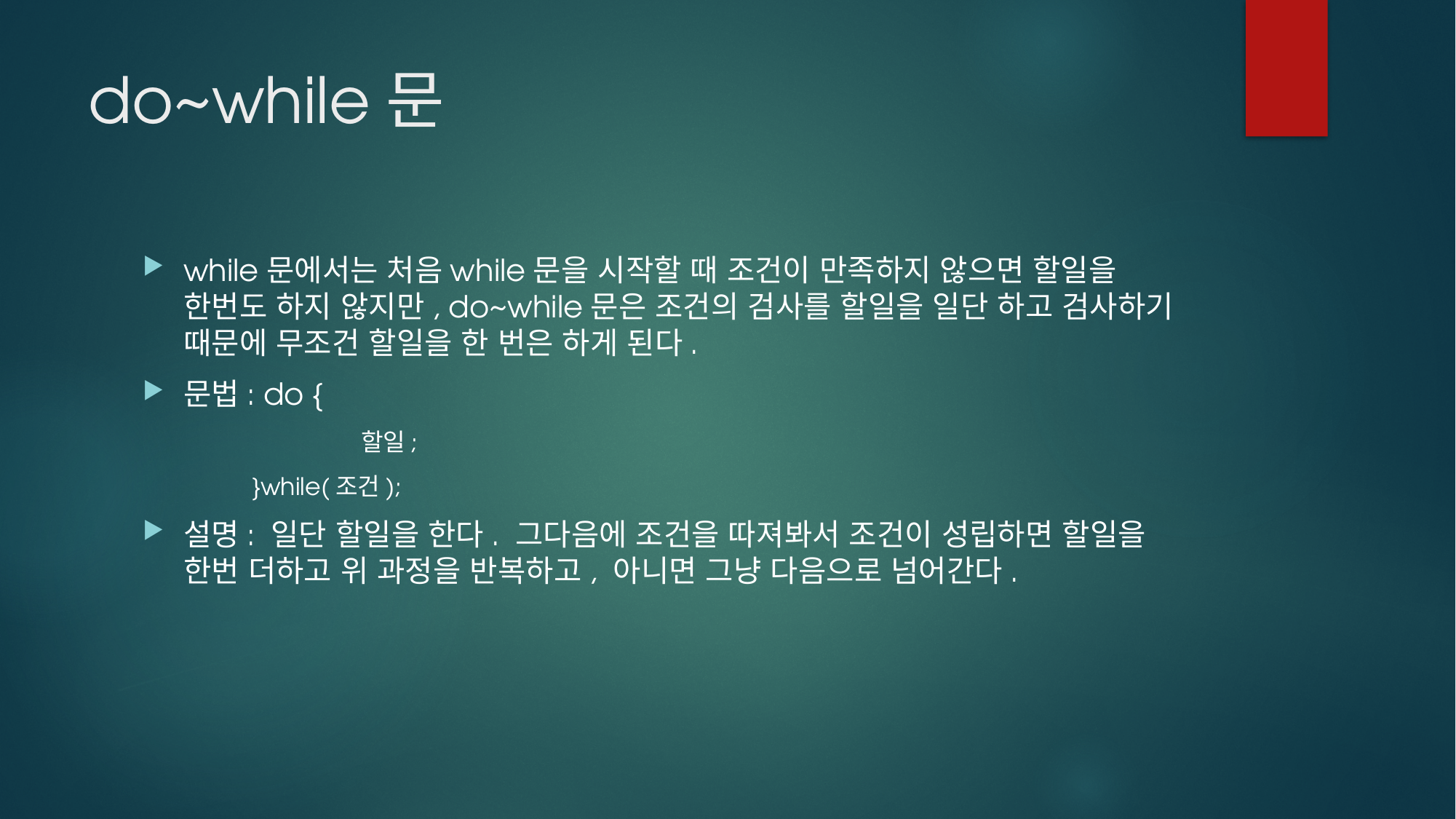

# do~while문
while문에서는 처음while문을 시작할 때 조건이 만족하지 않으면 할일을 한번도 하지 않지만, do~while문은 조건의 검사를 할일을 일단 하고 검사하기 때문에 무조건 할일을 한 번은 하게 된다.
문법: do {
	할일;
}while(조건);
설명: 일단 할일을 한다. 그다음에 조건을 따져봐서 조건이 성립하면 할일을 한번 더하고 위 과정을 반복하고, 아니면 그냥 다음으로 넘어간다.